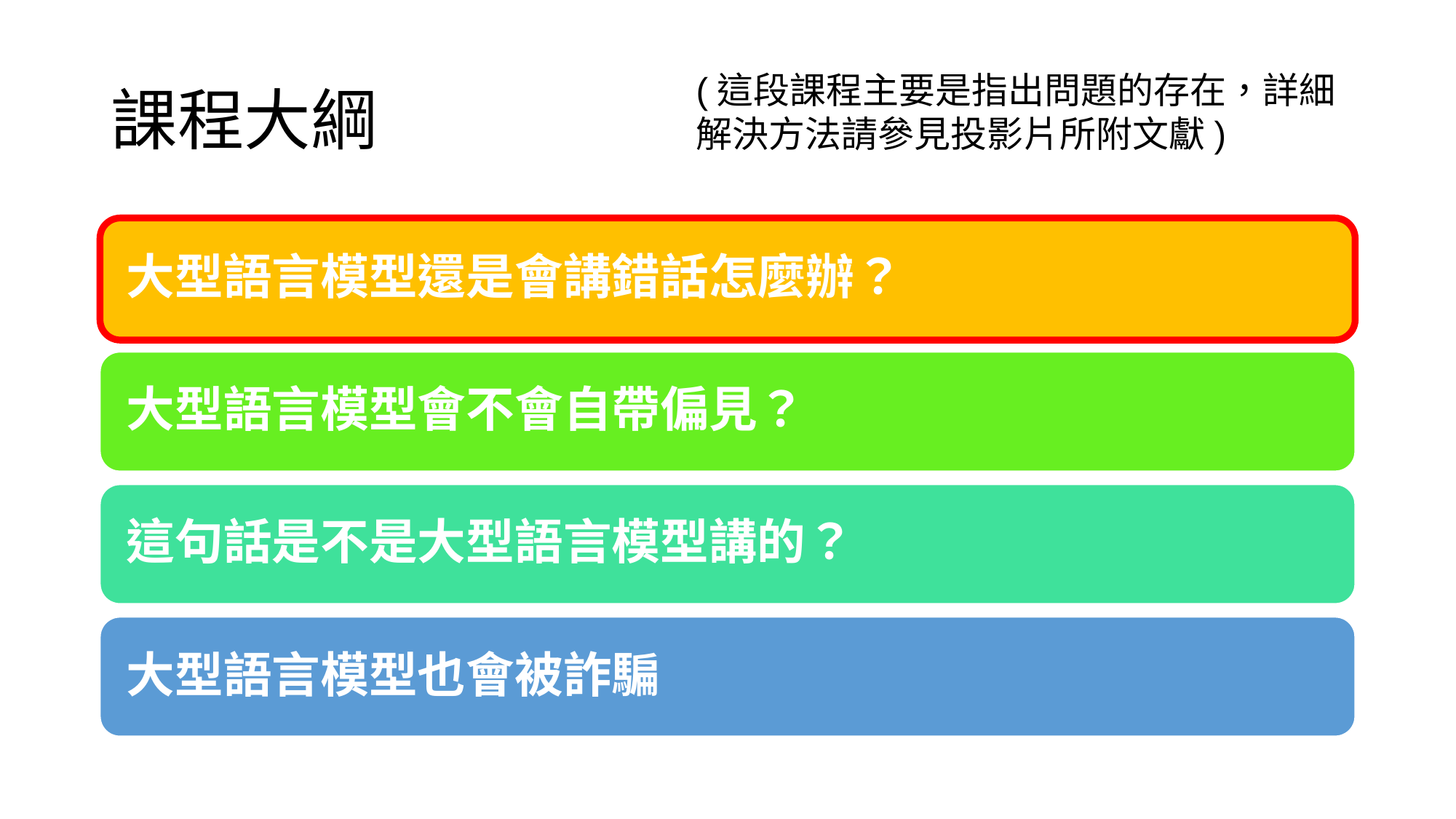

# 課程大綱
(這段課程主要是指出問題的存在，詳細解決方法請參見投影片所附文獻)
大型語言模型還是會講錯話怎麼辦？
大型語言模型會不會自帶偏見？
這句話是不是大型語言模型講的？
大型語言模型也會被詐騙